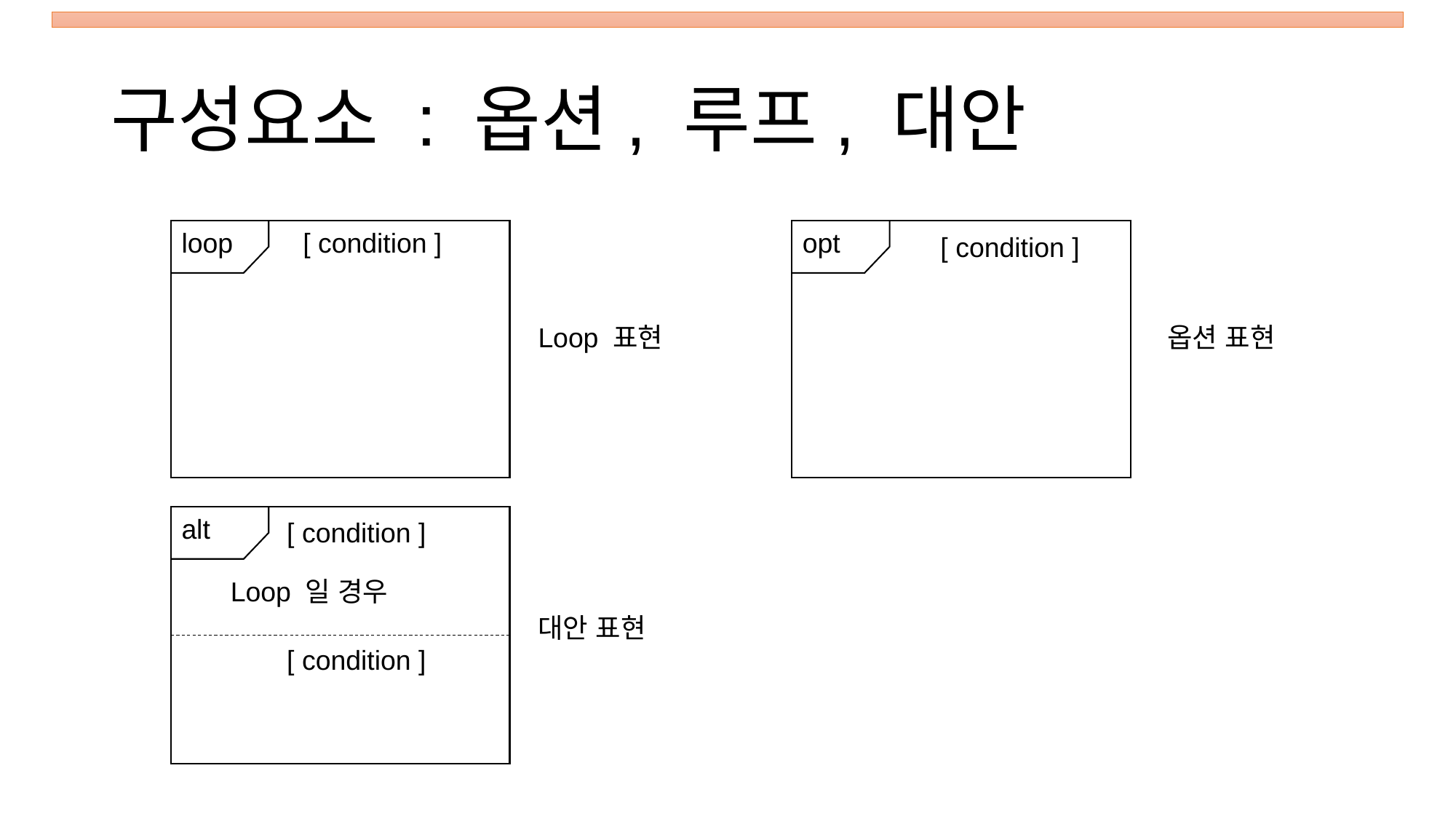

# 구성요소 : 옵션, 루프, 대안

loop
[ condition ]

opt
[ condition ]
Loop 표현
옵션 표현

alt
[ condition ]
Loop 일 경우
대안 표현
[ condition ]